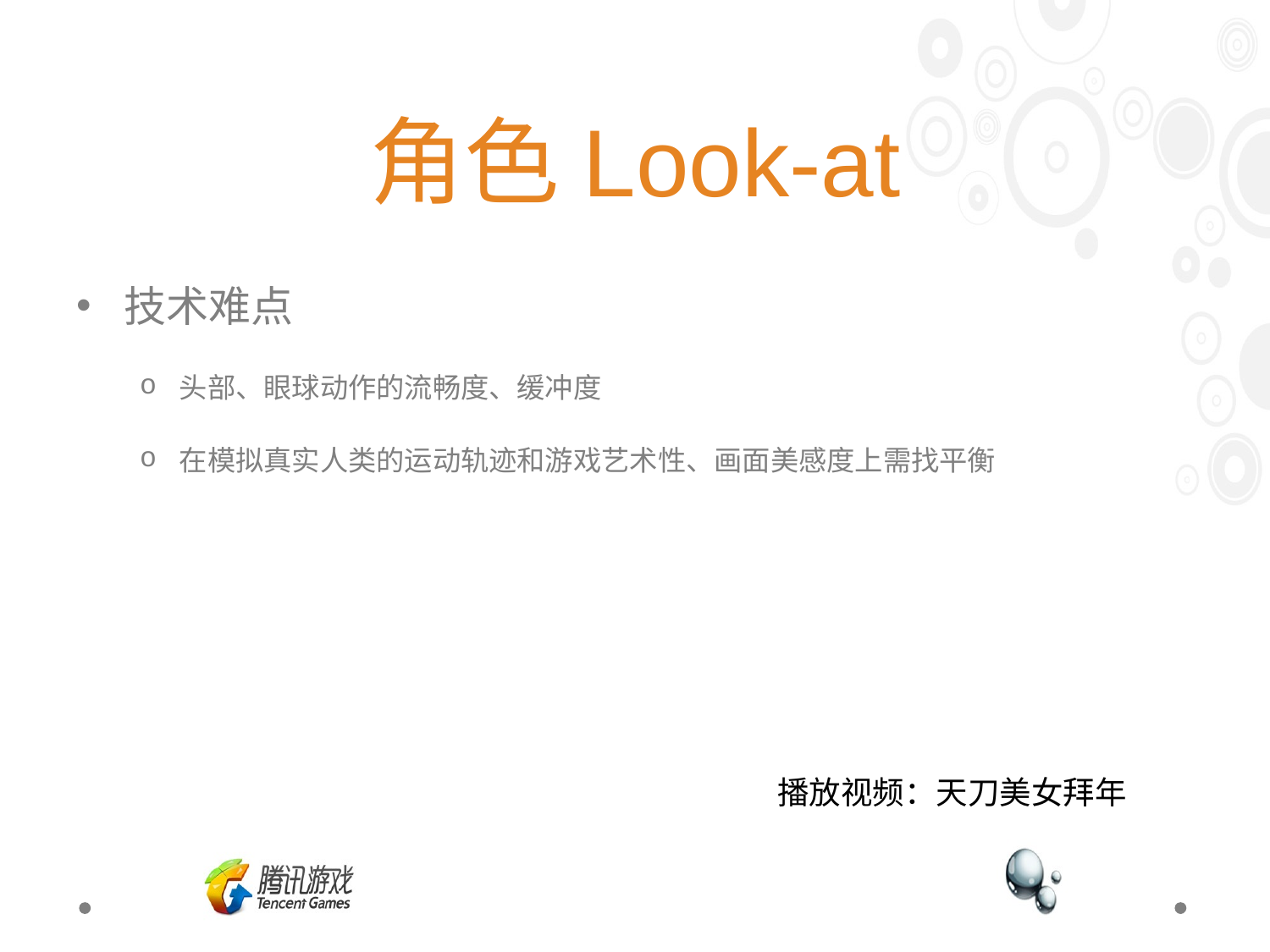

# 角色Look-at
技术难点
头部、眼球动作的流畅度、缓冲度
在模拟真实人类的运动轨迹和游戏艺术性、画面美感度上需找平衡

播放视频：天刀美女拜年